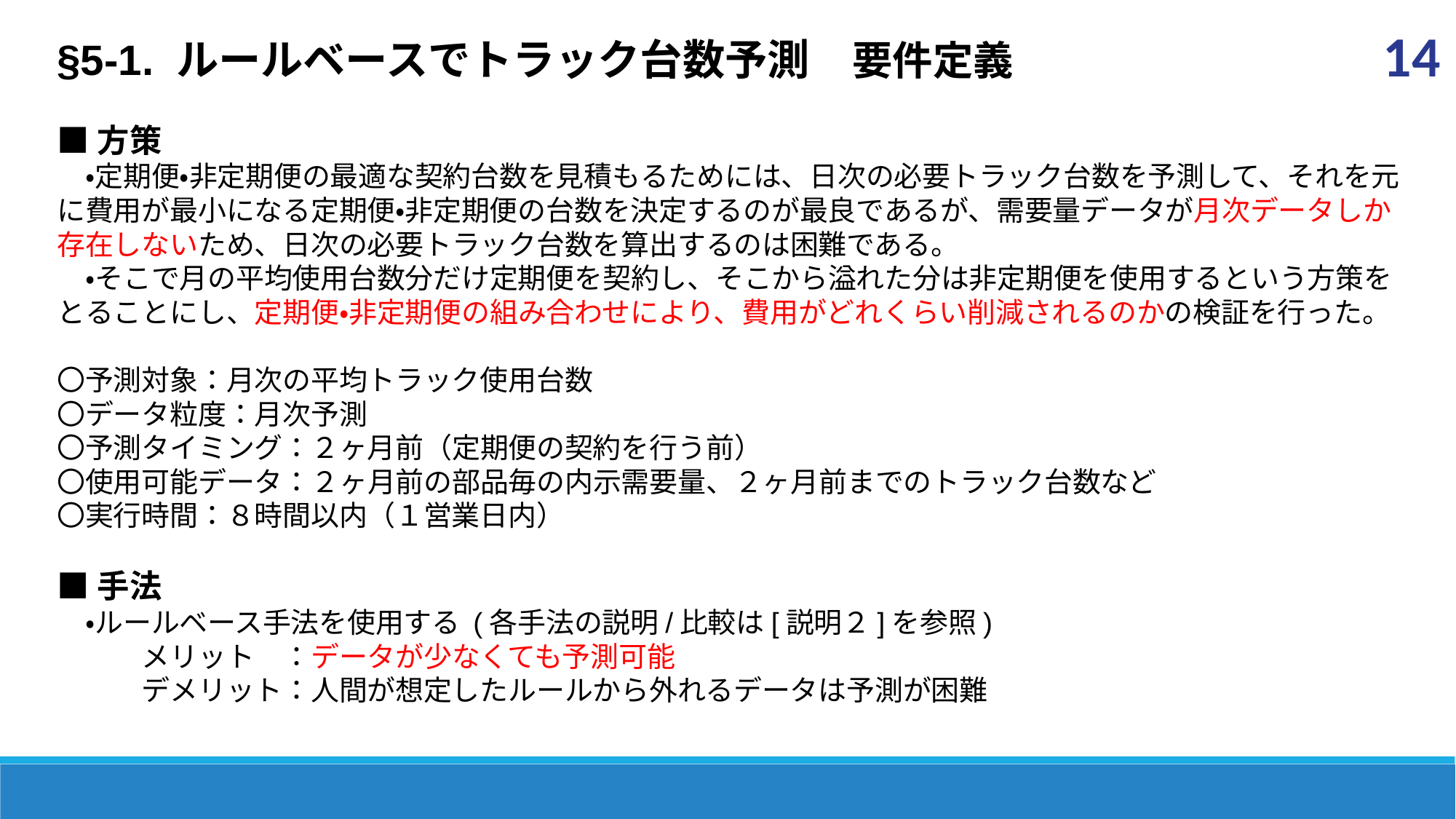

§5-1. ルールベースでトラック台数予測　要件定義
14
■方策
　・定期便・非定期便の最適な契約台数を見積もるためには、日次の必要トラック台数を予測して、それを元に費用が最小になる定期便・非定期便の台数を決定するのが最良であるが、需要量データが月次データしか存在しないため、日次の必要トラック台数を算出するのは困難である。
　・そこで月の平均使用台数分だけ定期便を契約し、そこから溢れた分は非定期便を使用するという方策をとることにし、定期便・非定期便の組み合わせにより、費用がどれくらい削減されるのかの検証を行った。

〇予測対象：月次の平均トラック使用台数
〇データ粒度：月次予測
〇予測タイミング：２ヶ月前（定期便の契約を行う前）
〇使用可能データ：２ヶ月前の部品毎の内示需要量、２ヶ月前までのトラック台数など
〇実行時間：８時間以内（１営業日内）

■手法
　・ルールベース手法を使用する (各手法の説明/比較は[説明２]を参照)
　　　メリット　：データが少なくても予測可能
　　　デメリット：人間が想定したルールから外れるデータは予測が困難